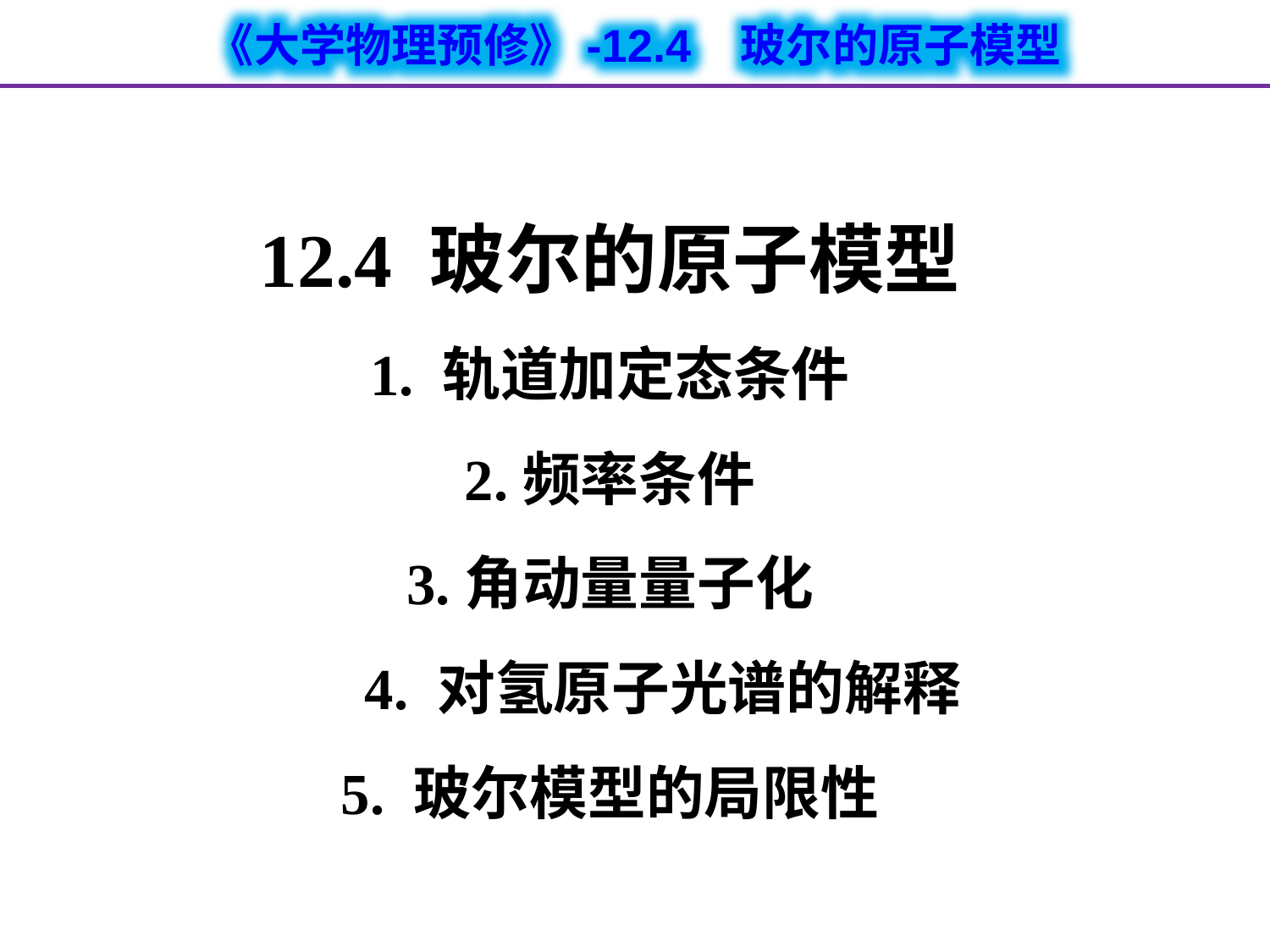

12.4 玻尔的原子模型
1. 轨道加定态条件
2.频率条件
3.角动量量子化
       4. 对氢原子光谱的解释
5. 玻尔模型的局限性